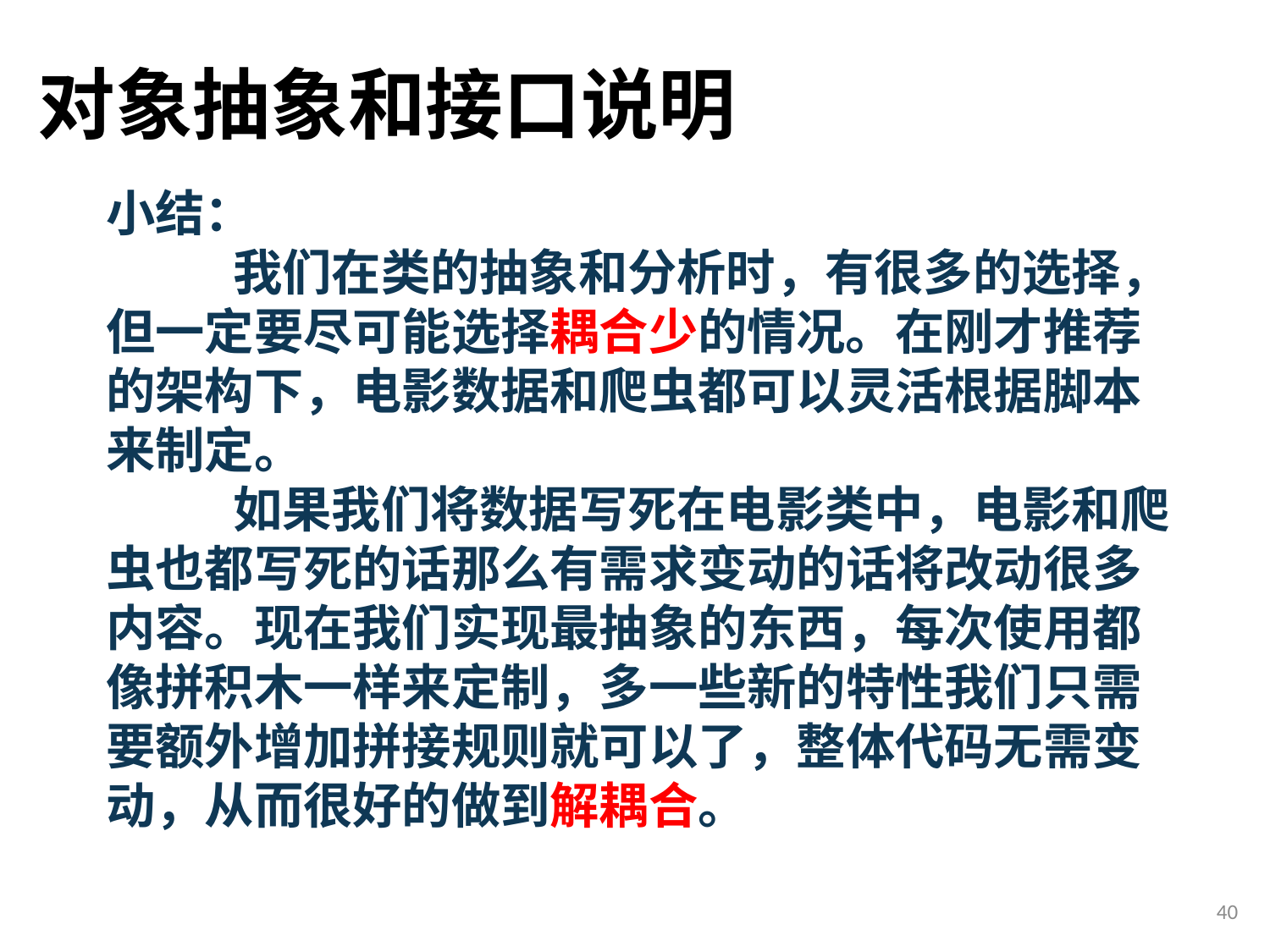

# 对象抽象和接口说明
小结：
	我们在类的抽象和分析时，有很多的选择，但一定要尽可能选择耦合少的情况。在刚才推荐的架构下，电影数据和爬虫都可以灵活根据脚本来制定。
	如果我们将数据写死在电影类中，电影和爬虫也都写死的话那么有需求变动的话将改动很多内容。现在我们实现最抽象的东西，每次使用都像拼积木一样来定制，多一些新的特性我们只需要额外增加拼接规则就可以了，整体代码无需变动，从而很好的做到解耦合。
40